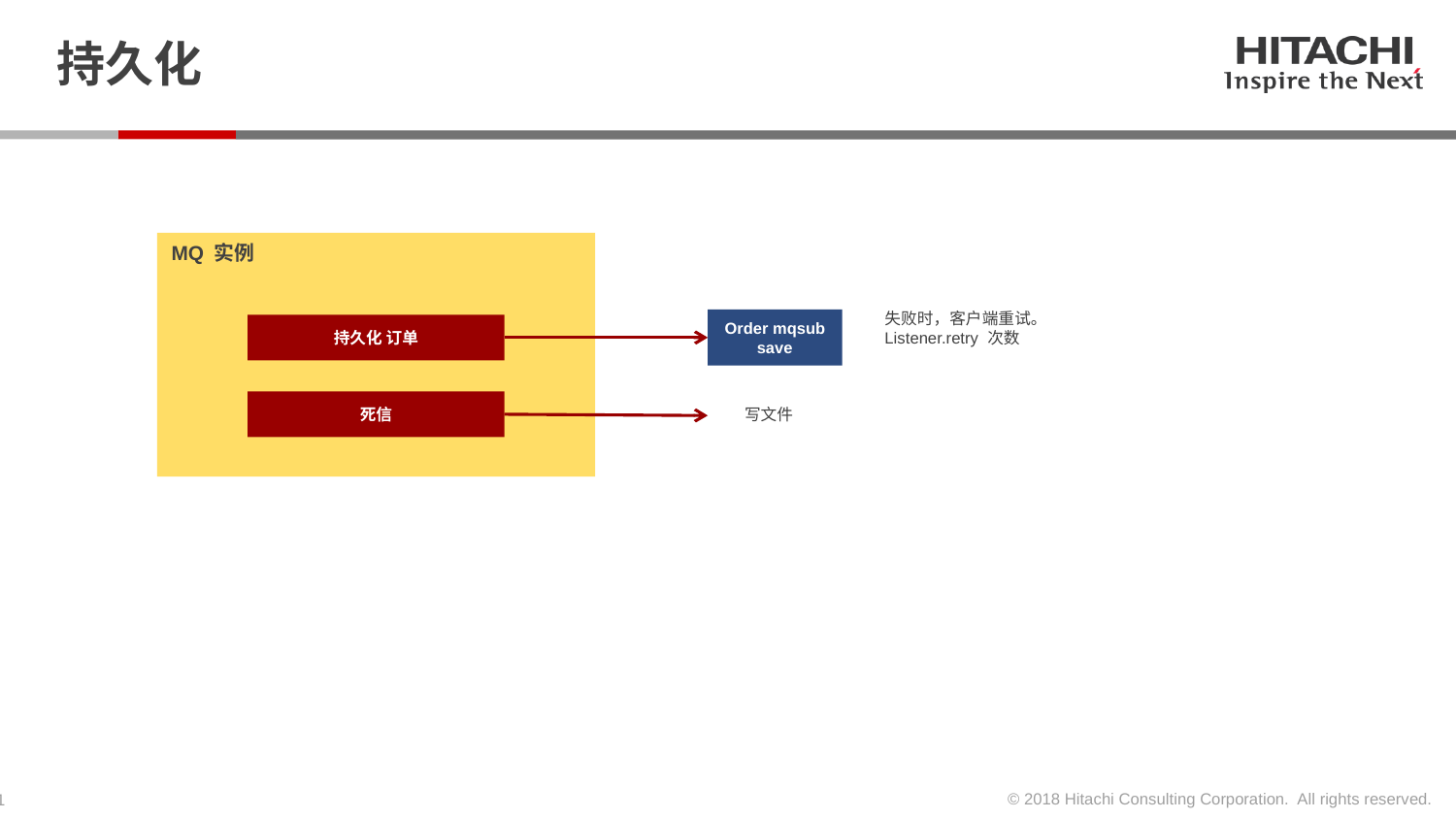

# 持久化
MQ 实例
失败时，客户端重试。
Listener.retry 次数
Order mqsub save
持久化 订单
死信
写文件